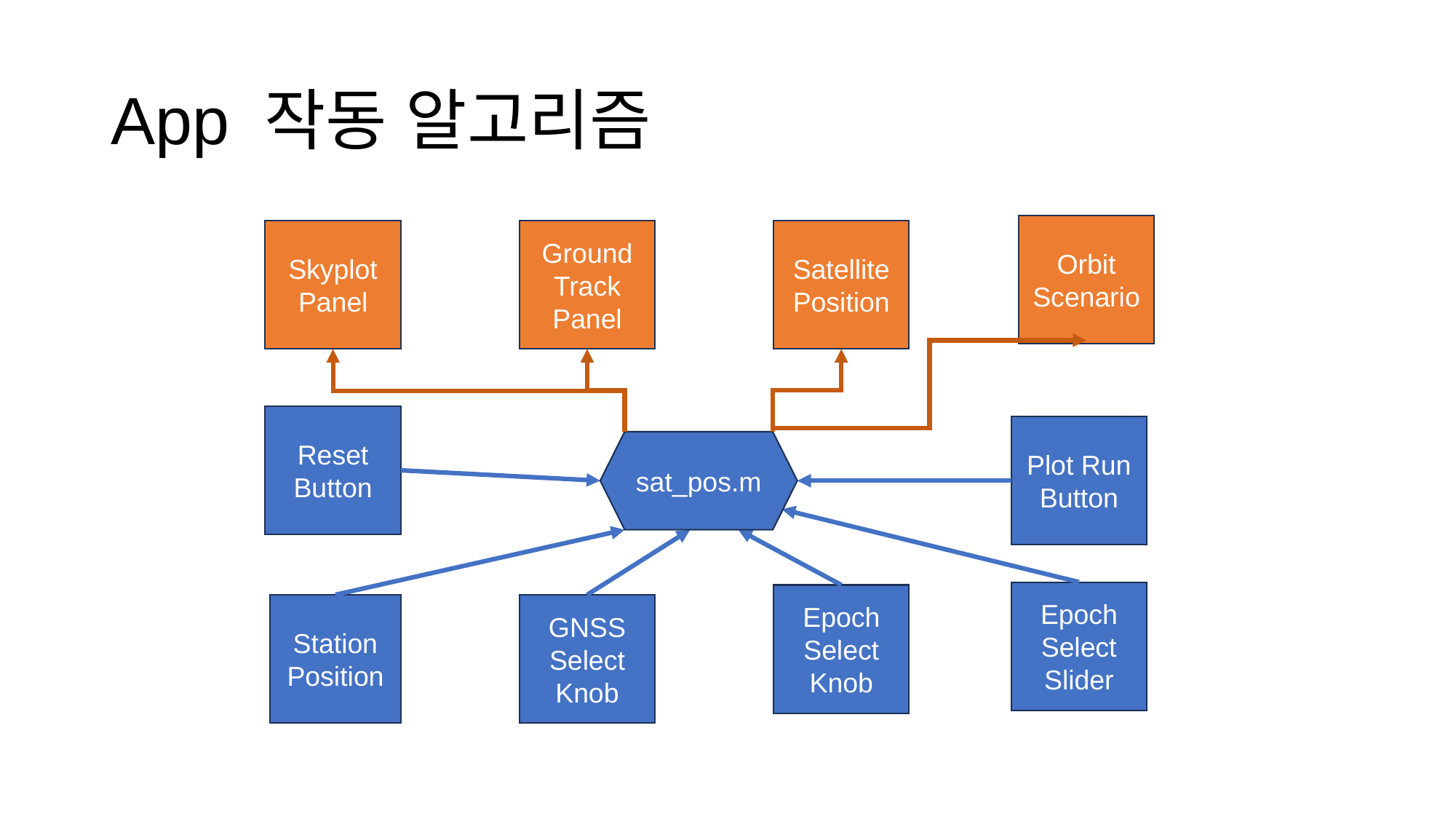

# App 작동 알고리즘
Orbit Scenario
Skyplot Panel
Ground Track Panel
Satellite Position
Reset Button
Plot Run Button
sat_pos.m
Epoch Select Slider
Epoch Select Knob
Station Position
GNSS Select Knob